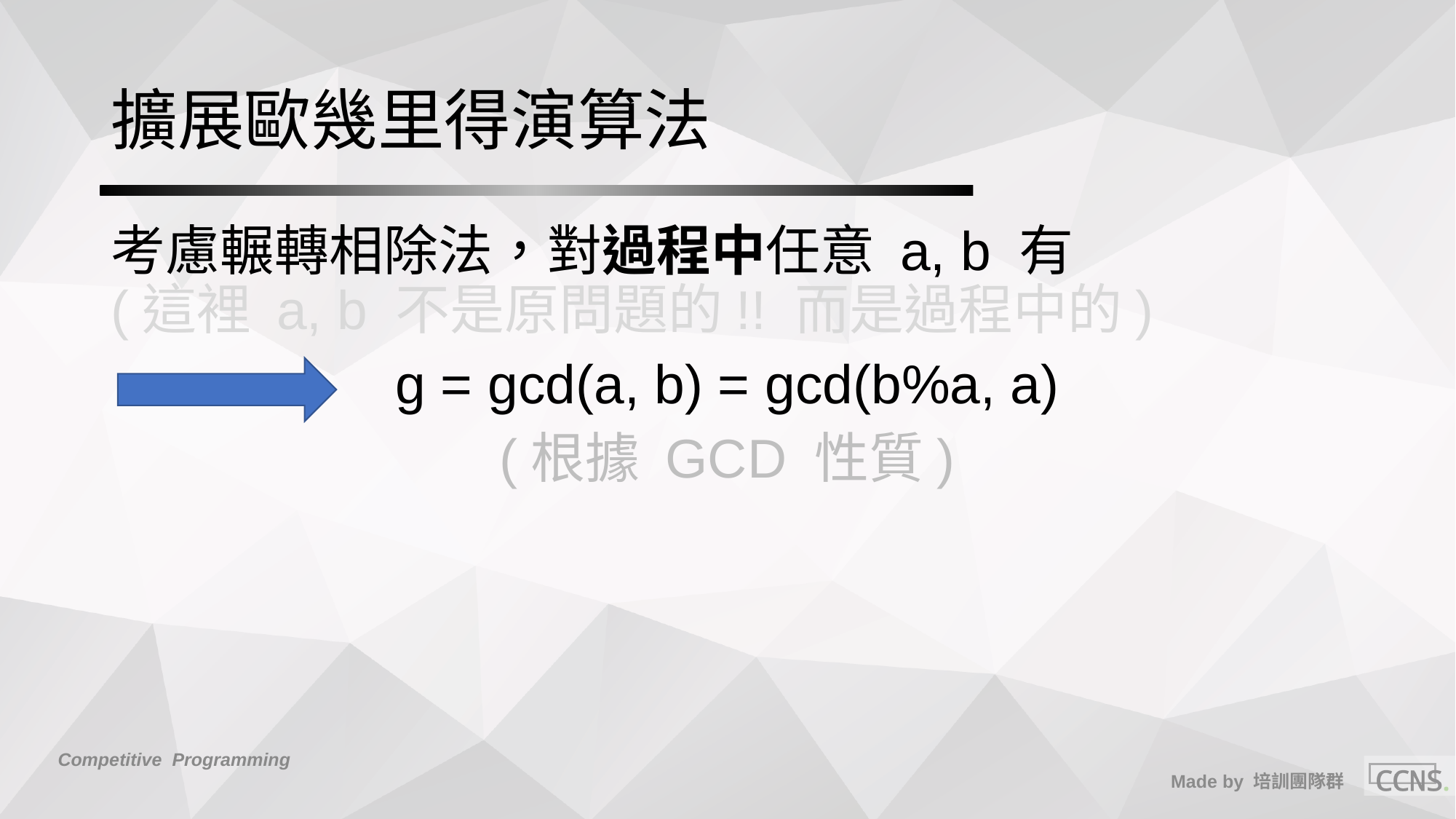

# 擴展歐幾里得演算法
考慮輾轉相除法，對過程中任意 a, b 有
(這裡 a, b 不是原問題的!! 而是過程中的)
g = gcd(a, b) = gcd(b%a, a)
(根據 GCD 性質)